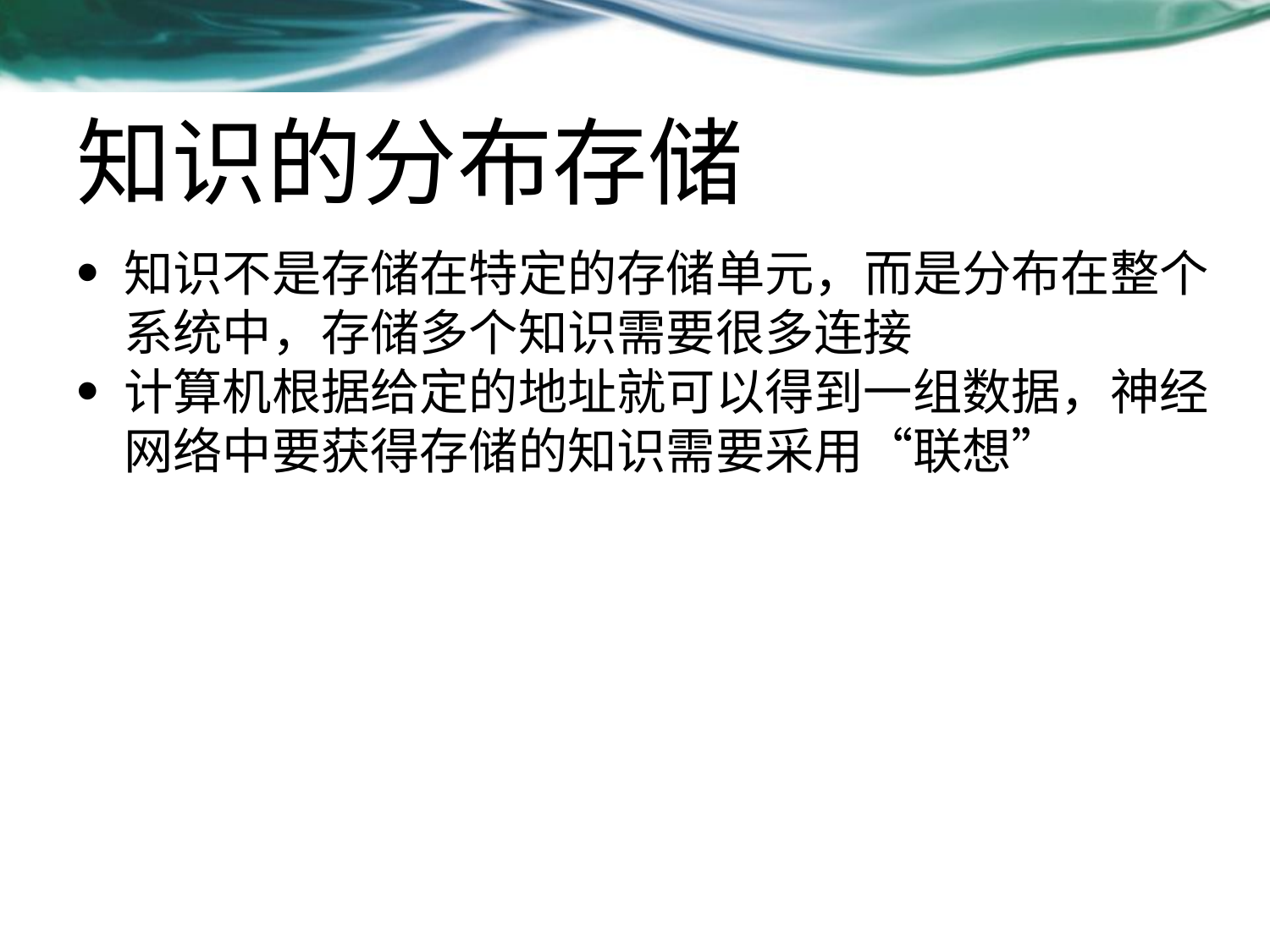

# 知识的分布存储
知识不是存储在特定的存储单元，而是分布在整个系统中，存储多个知识需要很多连接
计算机根据给定的地址就可以得到一组数据，神经网络中要获得存储的知识需要采用“联想”